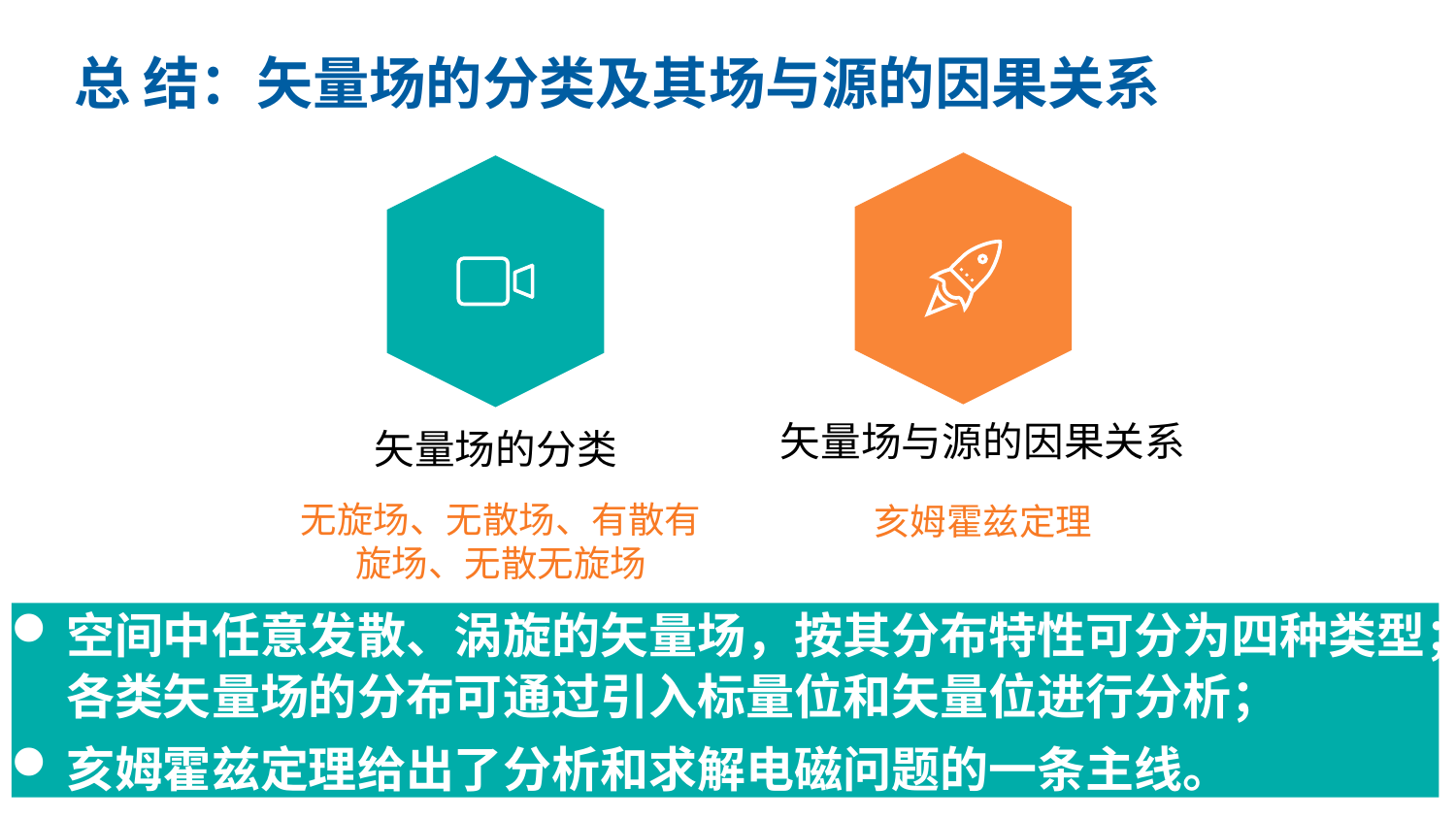

总 结：矢量场的分类及其场与源的因果关系

亥姆霍兹定理
矢量场与源的因果关系

矢量场的分类
无旋场、无散场、有散有旋场、无散无旋场
空间中任意发散、涡旋的矢量场，按其分布特性可分为四种类型；各类矢量场的分布可通过引入标量位和矢量位进行分析；
亥姆霍兹定理给出了分析和求解电磁问题的一条主线。